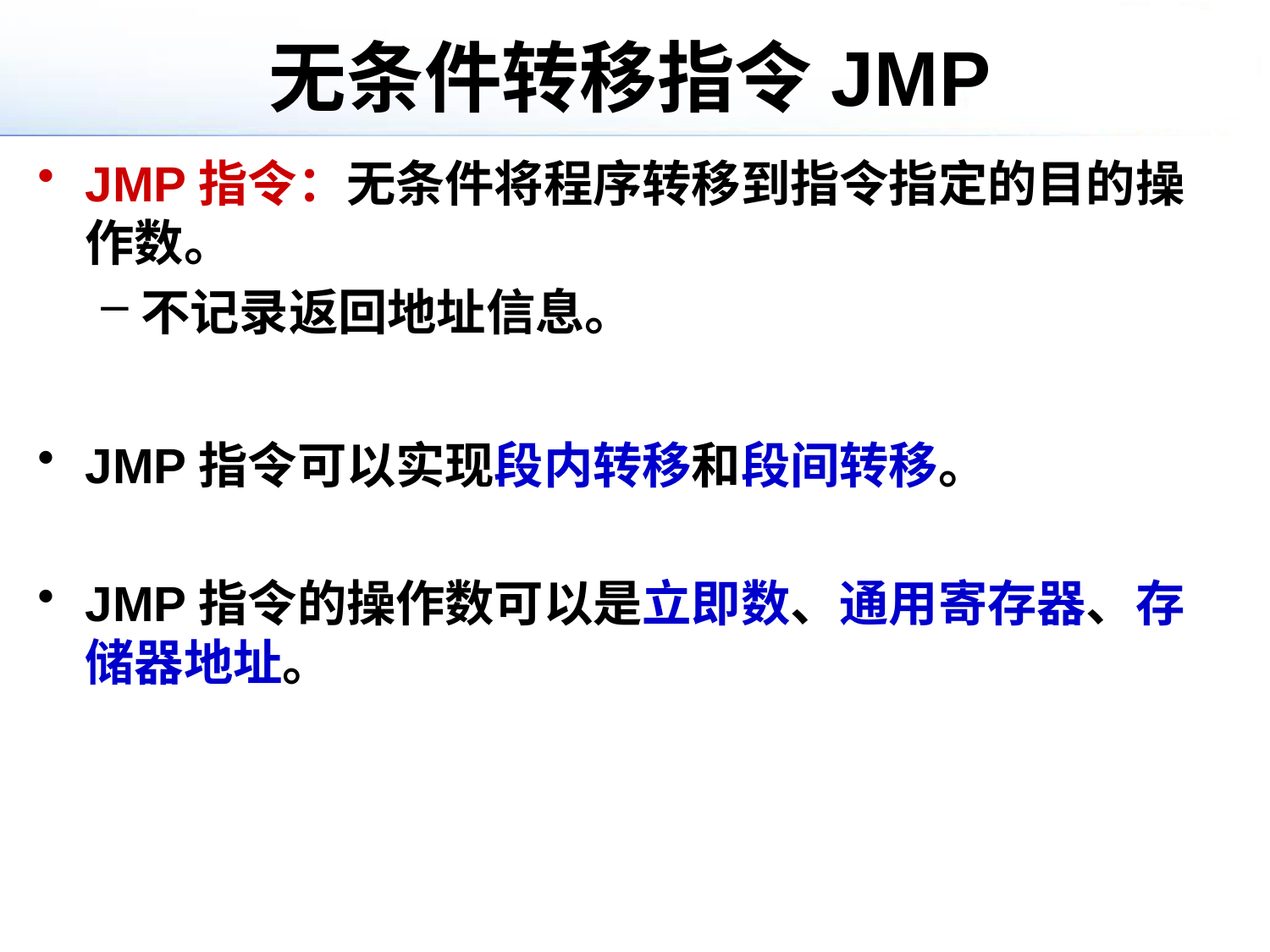

# 无条件转移指令JMP
JMP指令：无条件将程序转移到指令指定的目的操作数。
不记录返回地址信息。

JMP指令可以实现段内转移和段间转移。

JMP指令的操作数可以是立即数、通用寄存器、存储器地址。